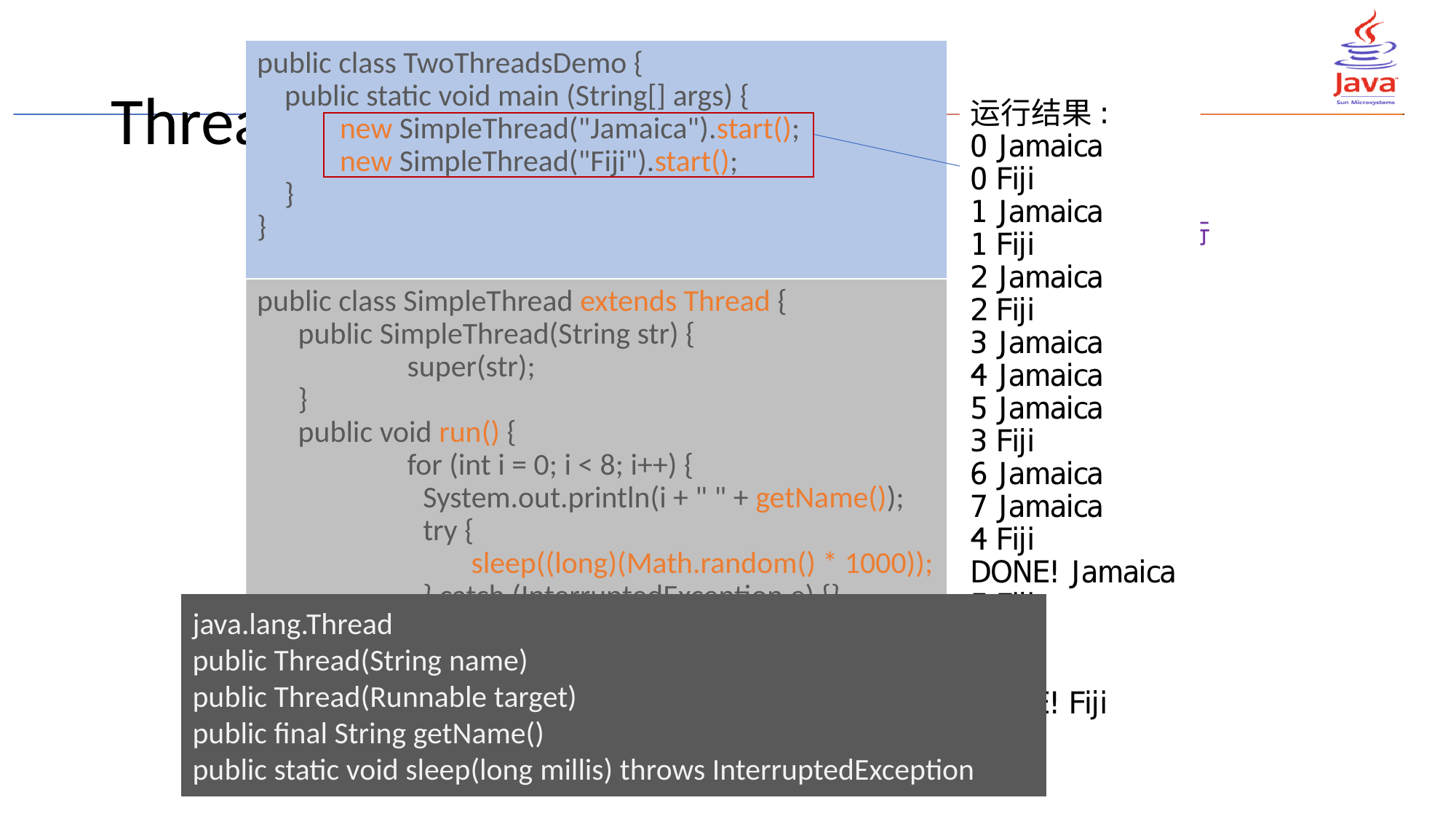

运行结果:
0 Jamaica
0 Fiji
1 Jamaica
1 Fiji
2 Jamaica
2 Fiji
3 Jamaica
4 Jamaica
5 Jamaica
3 Fiji
6 Jamaica
7 Jamaica
4 Fiji
DONE! Jamaica
5 Fiji
6 Fiji
7 Fiji
DONE! Fiji
public class TwoThreadsDemo {
    public static void main (String[] args) {
            new SimpleThread("Jamaica").start();
            new SimpleThread("Fiji").start();
    }
}
# Thread creation

创建一个线程对象；
启动它start()，执行run()
public class SimpleThread extends Thread {
	public SimpleThread(String str) {
      	super(str);
	}
	public void run() {
      	for (int i = 0; i < 8; i++) {
                        System.out.println(i + " " + getName());
                        try {
                               sleep((long)(Math.random() * 1000));
                        } catch (InterruptedException e) {}
                }
                System.out.println("DONE! " + getName());
       }
}
java.lang.Thread
public Thread(String name)
public Thread(Runnable target)
public final String getName()
public static void sleep(long millis) throws InterruptedException